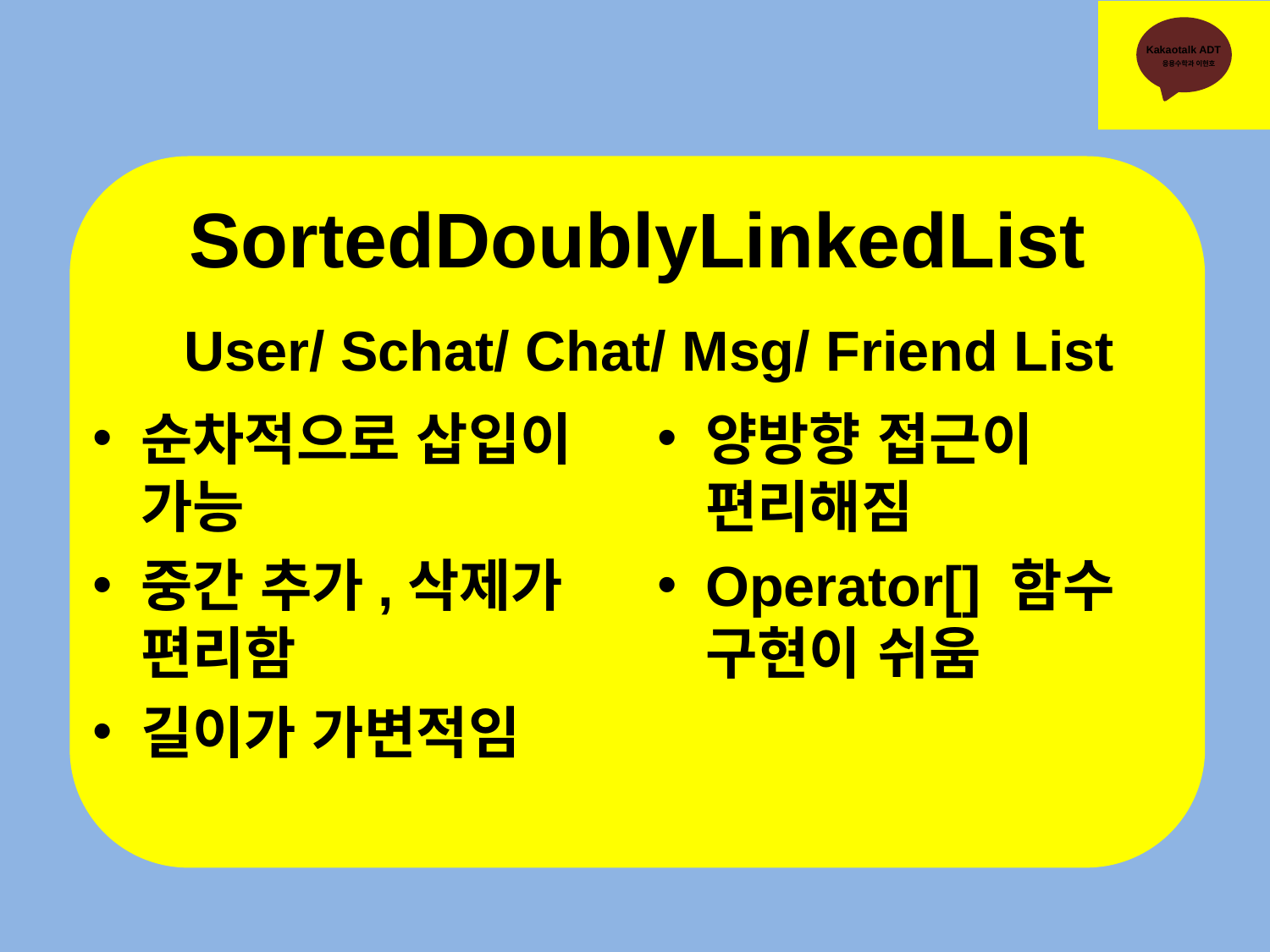

# Kakaotalk ADT
응용수학과 이현호

SortedDoublyLinkedList
User/ Schat/ Chat/ Msg/ Friend List

순차적으로 삽입이 가능
중간 추가,삭제가 편리함
길이가 가변적임
양방향 접근이 편리해짐
Operator[] 함수 구현이 쉬움